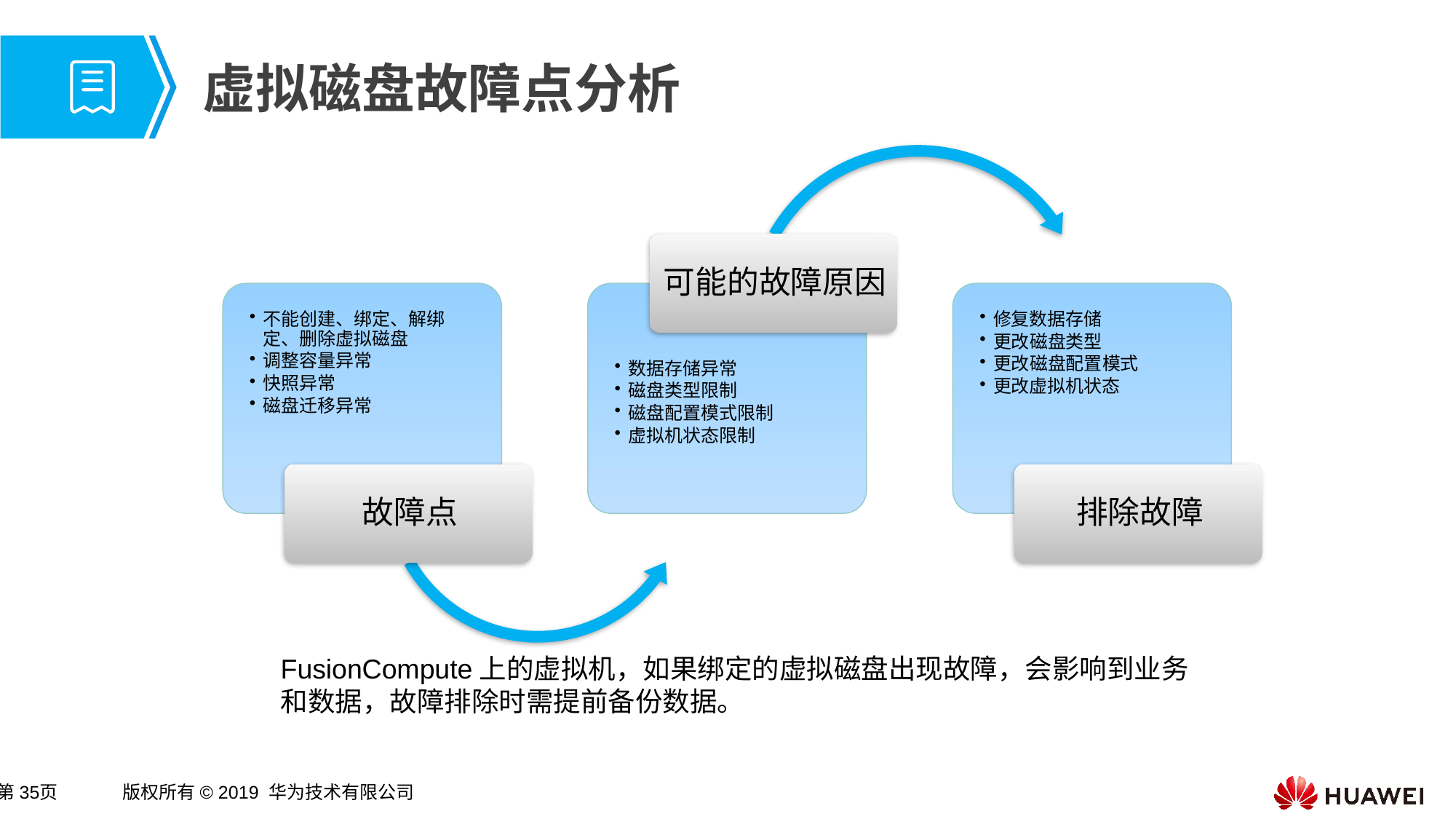

# 虚拟磁盘故障点分析
不能创建、绑定、解绑定、删除虚拟磁盘
调整容量异常
快照异常
磁盘迁移异常
故障点
数据存储异常
磁盘类型限制
磁盘配置模式限制
虚拟机状态限制
可能的故障原因
修复数据存储
更改磁盘类型
更改磁盘配置模式
更改虚拟机状态
排除故障
FusionCompute上的虚拟机，如果绑定的虚拟磁盘出现故障，会影响到业务和数据，故障排除时需提前备份数据。